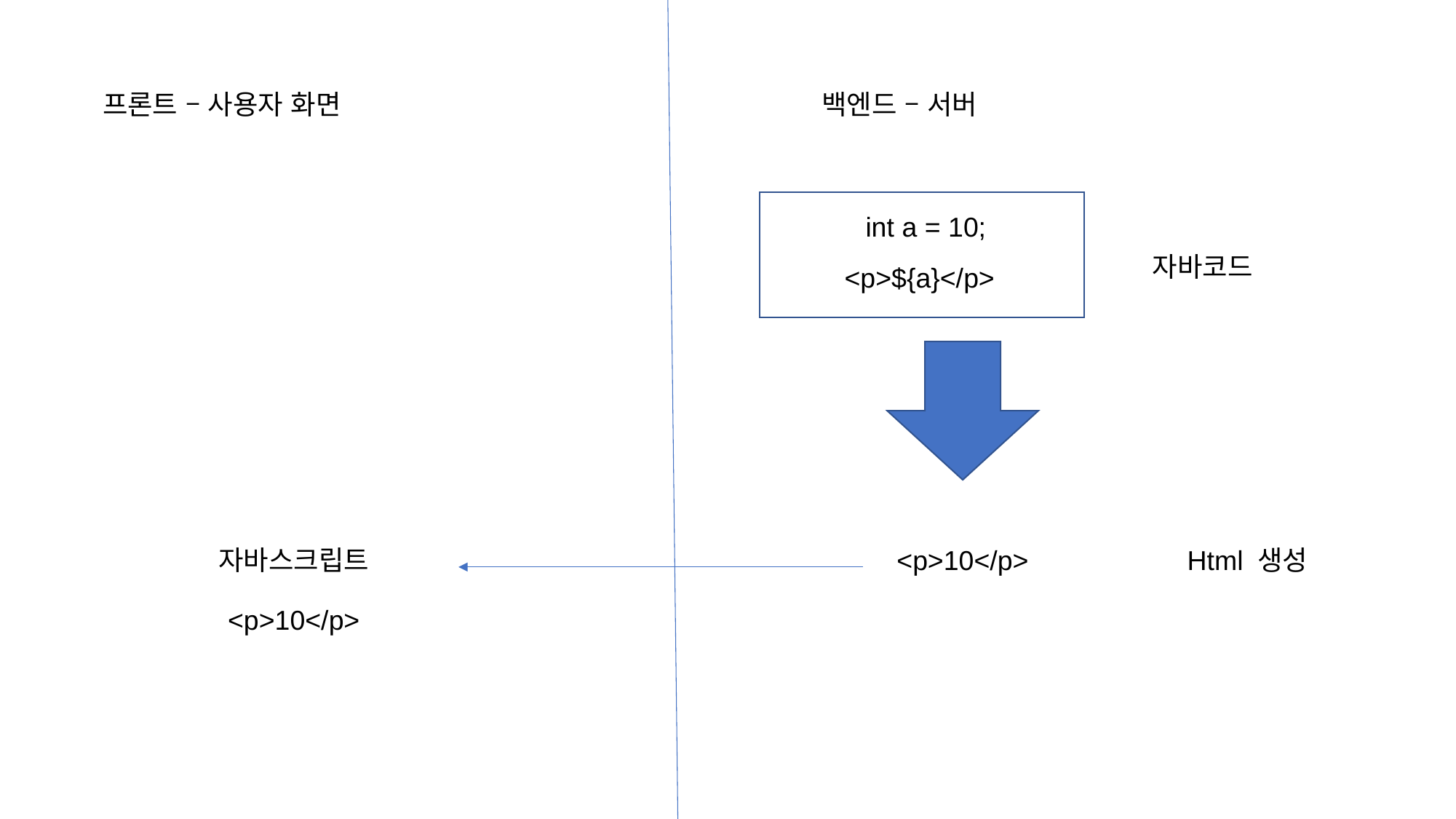

프론트 – 사용자 화면
백엔드 – 서버

int a = 10;
자바코드
<p>${a}</p>

자바스크립트
<p>10</p>
Html 생성
<p>10</p>